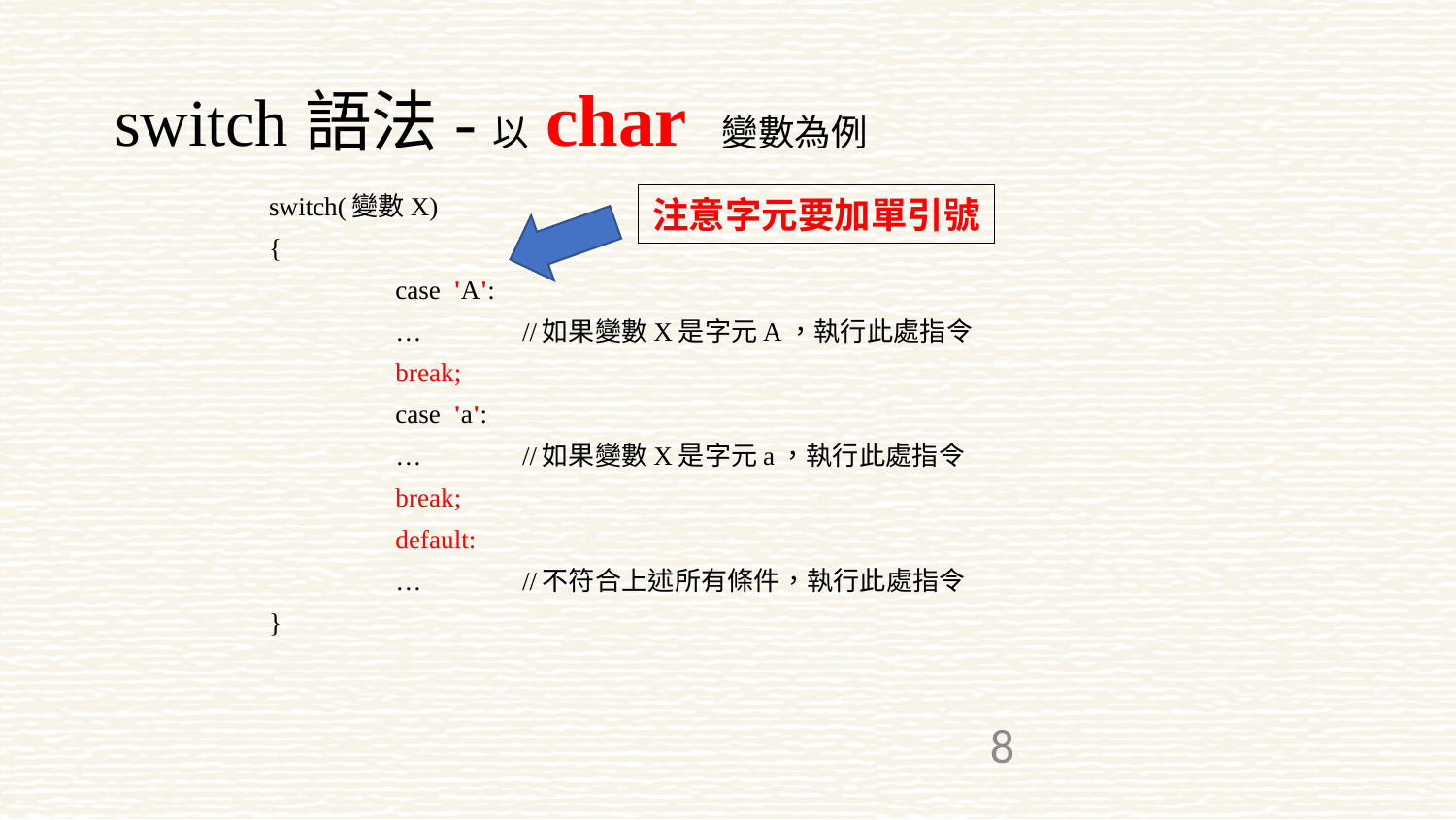

# switch語法-以 char 變數為例
注意字元要加單引號
switch(變數X)
{
	case  'A':
	…	//如果變數X是字元A，執行此處指令
	break;
	case  'a':
	…	//如果變數X是字元a，執行此處指令
	break;
	default:
	…	//不符合上述所有條件，執行此處指令
}

8